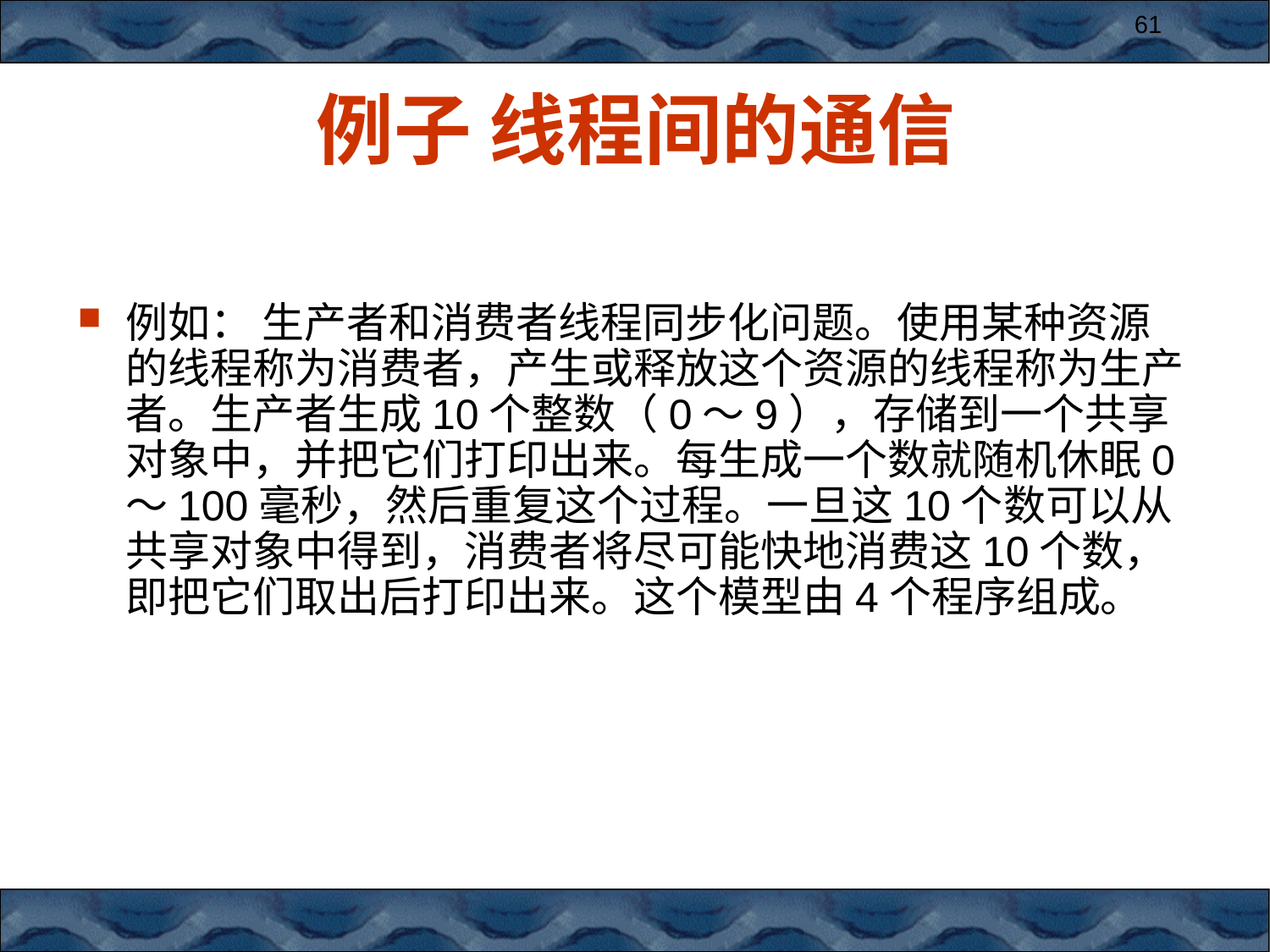

61
# 例子 线程间的通信

例如： 生产者和消费者线程同步化问题。使用某种资源的线程称为消费者，产生或释放这个资源的线程称为生产者。生产者生成10个整数（0～9），存储到一个共享对象中，并把它们打印出来。每生成一个数就随机休眠0～100毫秒，然后重复这个过程。一旦这10个数可以从共享对象中得到，消费者将尽可能快地消费这10个数，即把它们取出后打印出来。这个模型由4个程序组成。